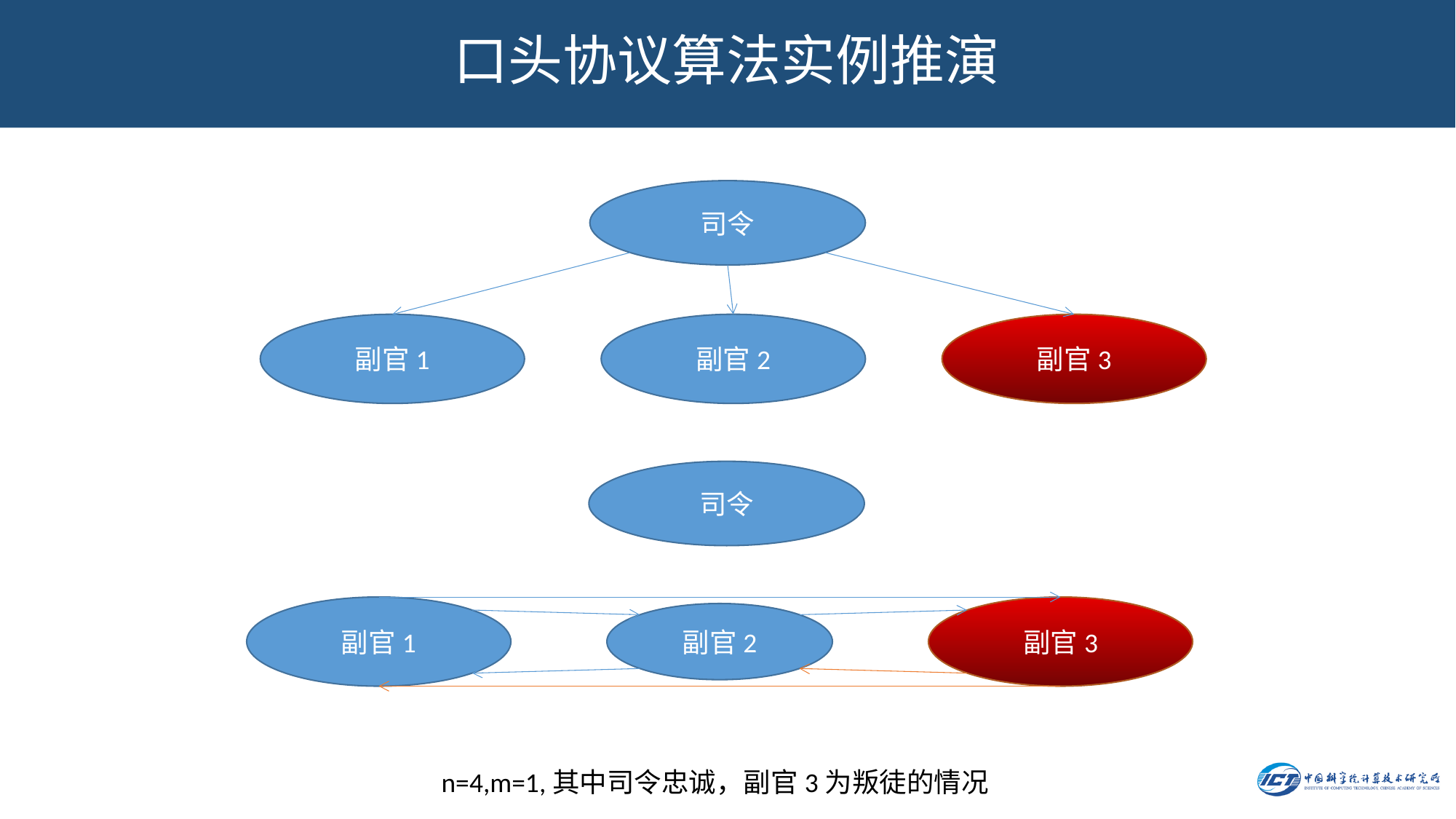

# 口头协议算法实例推演
司令
副官1
副官2
副官3
司令
副官1
副官3
副官2
n=4,m=1,其中司令忠诚，副官3为叛徒的情况